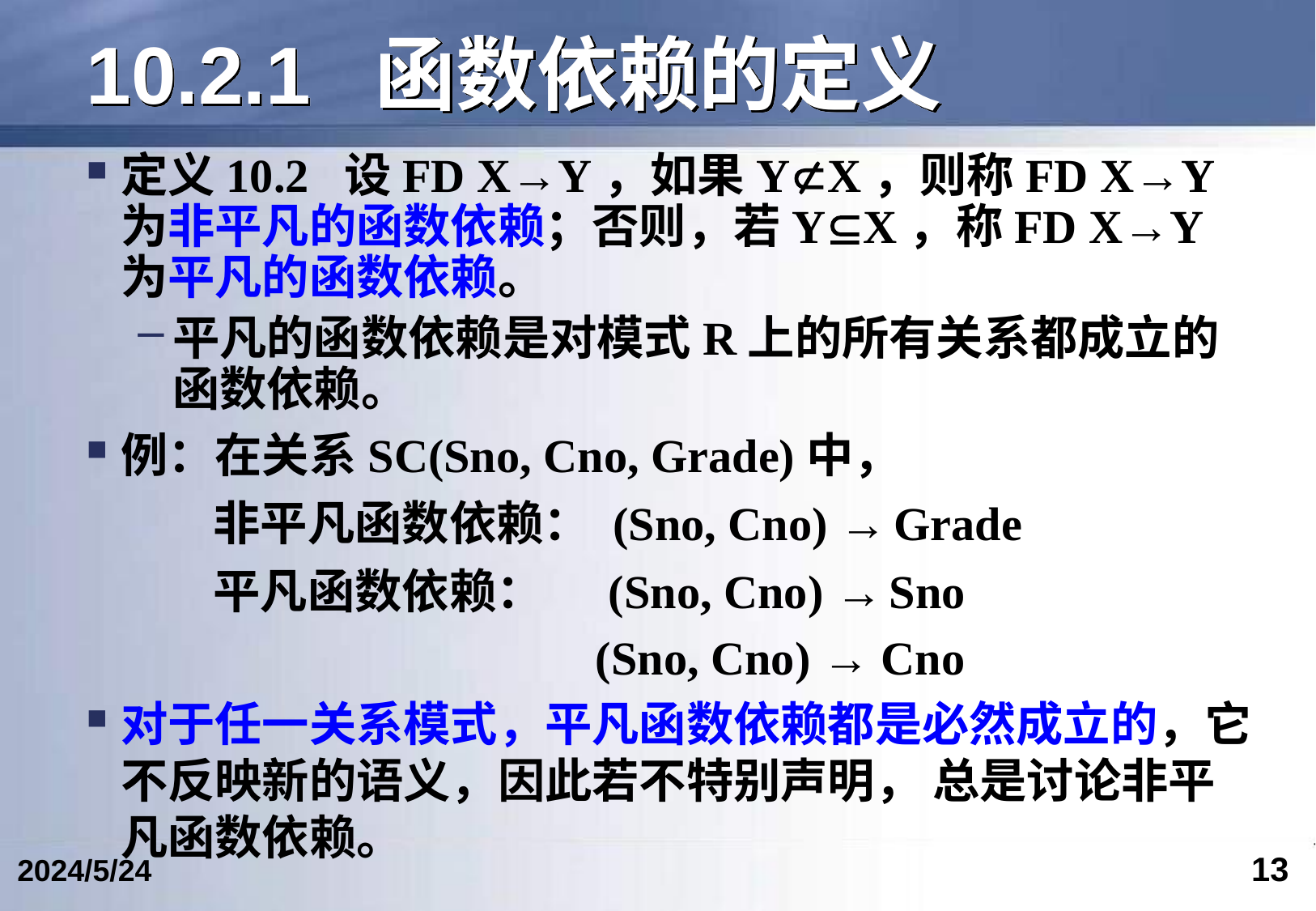

# 10.2.1  函数依赖的定义
定义10.2  设FD X→Y，如果Y⊄X，则称FD X→Y为非平凡的函数依赖；否则，若Y⊆X，称FD X→Y为平凡的函数依赖。
平凡的函数依赖是对模式R上的所有关系都成立的函数依赖。
例：在关系SC(Sno, Cno, Grade)中，
      非平凡函数依赖： (Sno, Cno) → Grade
      平凡函数依赖：     (Sno, Cno) → Sno
                                       (Sno, Cno) → Cno
对于任一关系模式，平凡函数依赖都是必然成立的，它不反映新的语义，因此若不特别声明， 总是讨论非平凡函数依赖。
13
2024/5/24